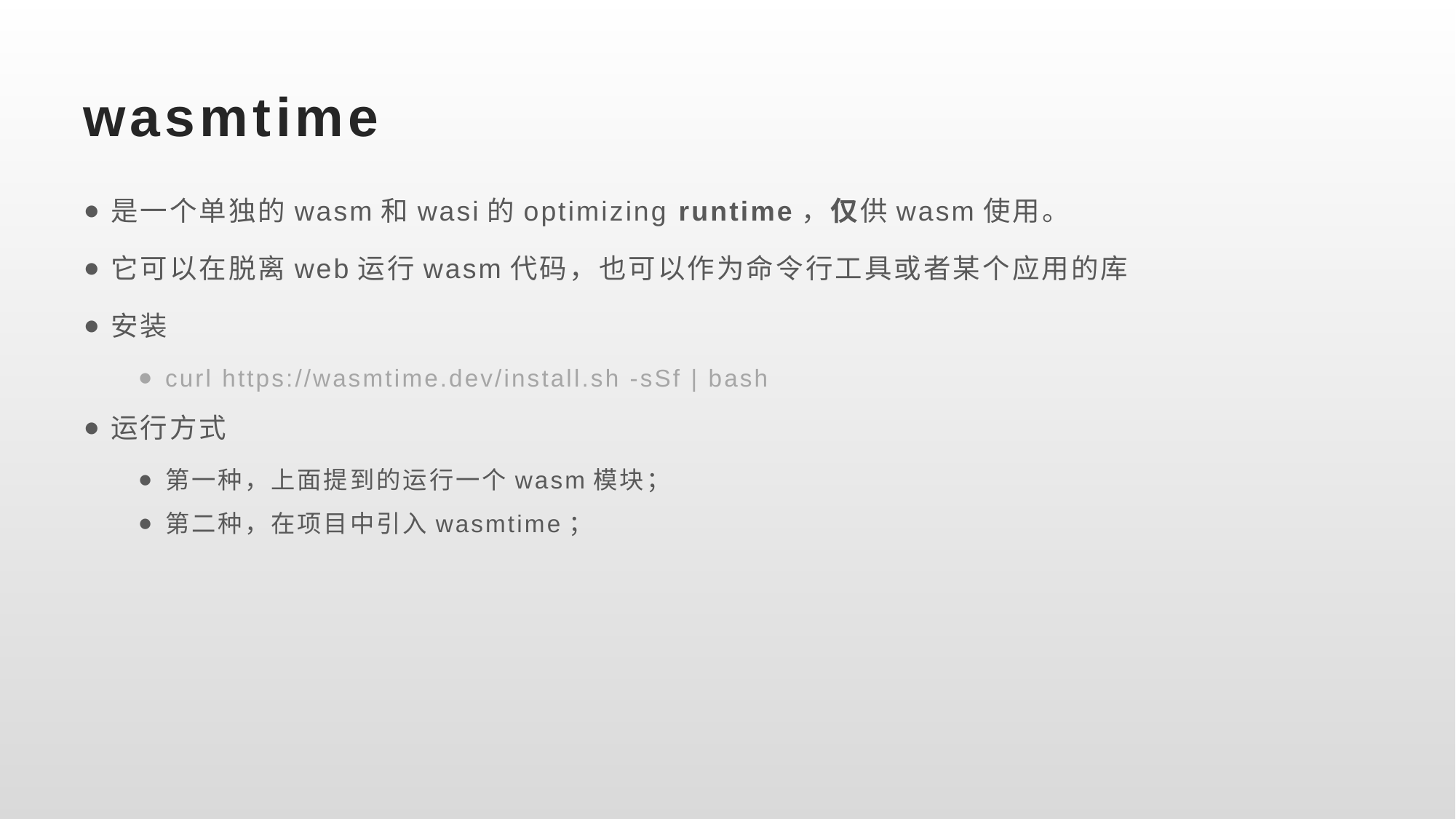

# wasmtime
是一个单独的wasm和wasi的optimizing runtime，仅供wasm使用。
它可以在脱离web运行wasm代码，也可以作为命令行工具或者某个应用的库
安装
curl https://wasmtime.dev/install.sh -sSf | bash
运行方式
第一种，上面提到的运行一个wasm模块；
第二种，在项目中引入wasmtime；